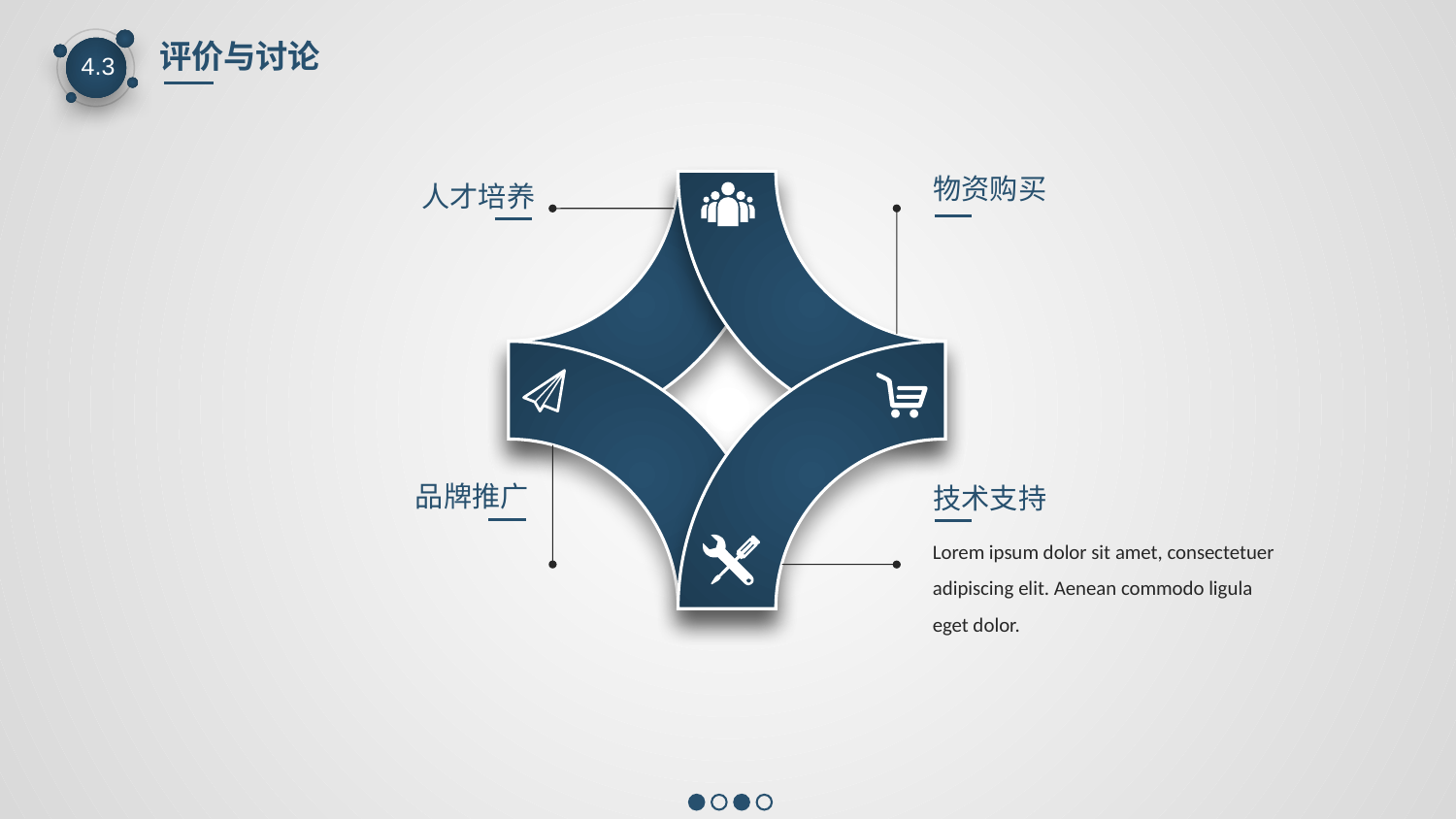

评价与讨论
4.3
物资购买

人才培养

品牌推广
技术支持
Lorem ipsum dolor sit amet, consectetuer adipiscing elit. Aenean commodo ligula eget dolor.